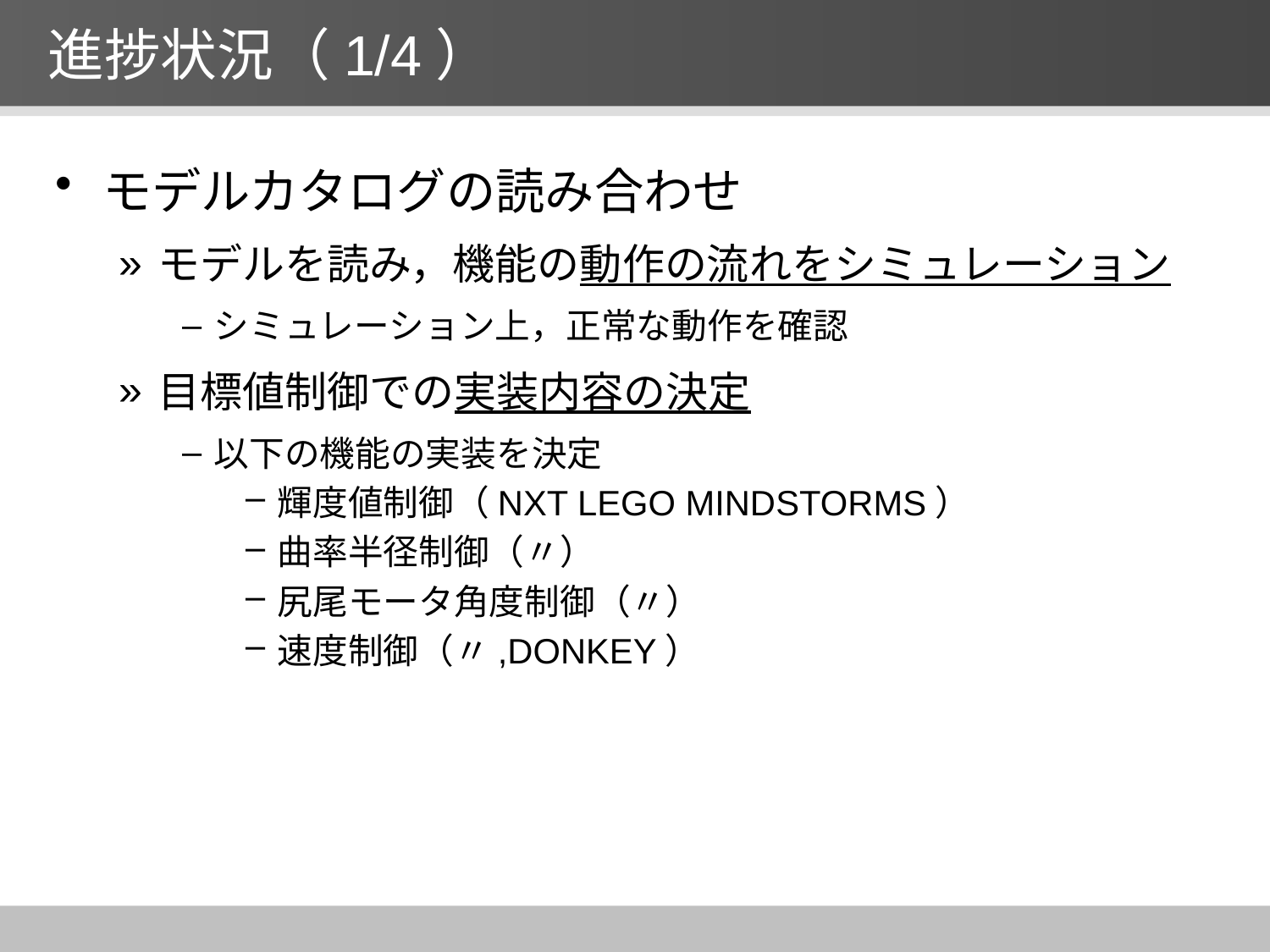

# 進捗状況（1/4）
モデルカタログの読み合わせ
モデルを読み，機能の動作の流れをシミュレーション
シミュレーション上，正常な動作を確認
目標値制御での実装内容の決定
以下の機能の実装を決定
輝度値制御（NXT LEGO MINDSTORMS）
曲率半径制御（〃）
尻尾モータ角度制御（〃）
速度制御（〃,DONKEY）